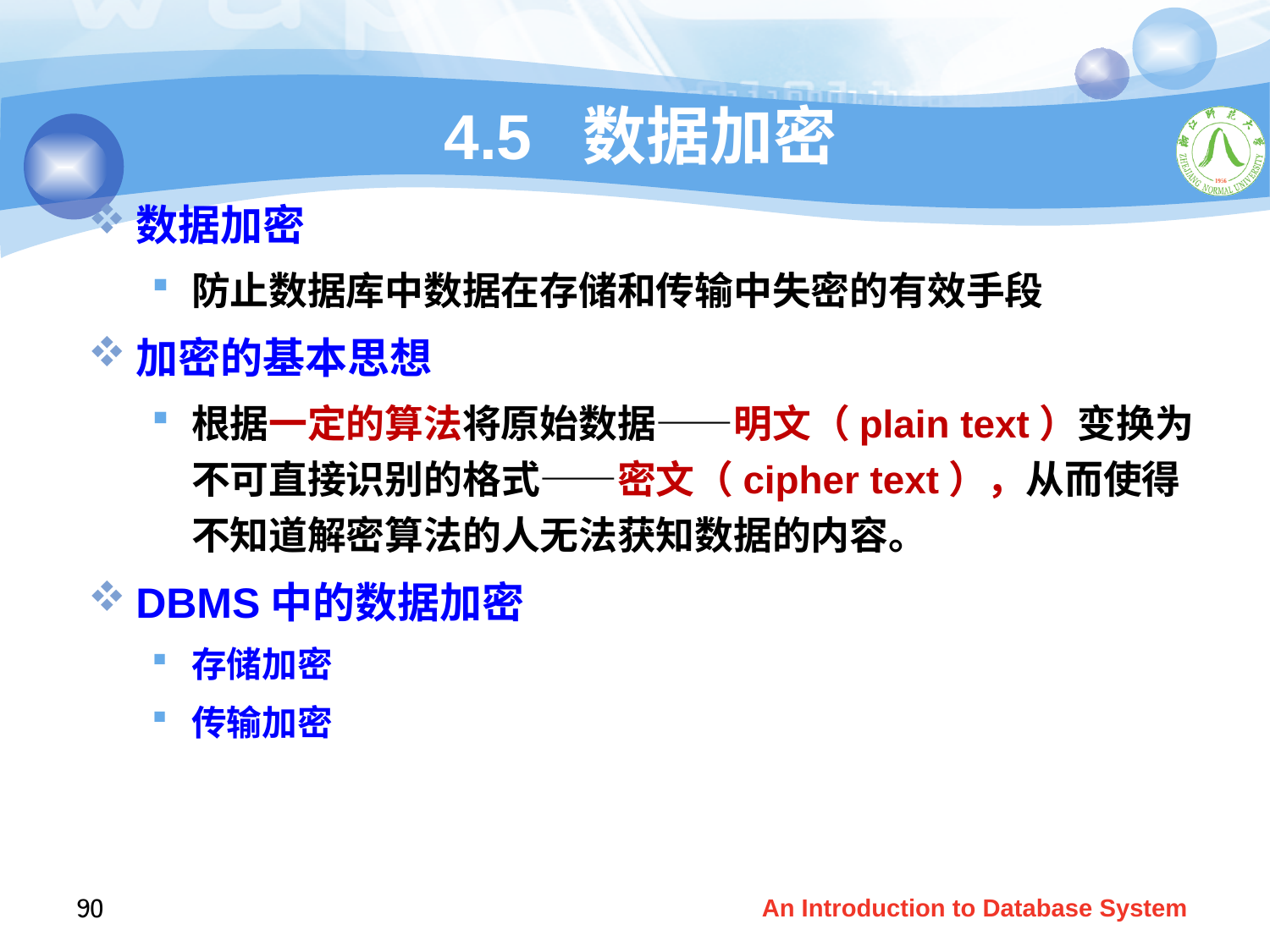

# 4.5  数据加密
数据加密
防止数据库中数据在存储和传输中失密的有效手段
加密的基本思想
根据一定的算法将原始数据——明文（plain text）变换为不可直接识别的格式——密文（cipher text），从而使得不知道解密算法的人无法获知数据的内容。
DBMS中的数据加密
存储加密
传输加密
90
An Introduction to Database System